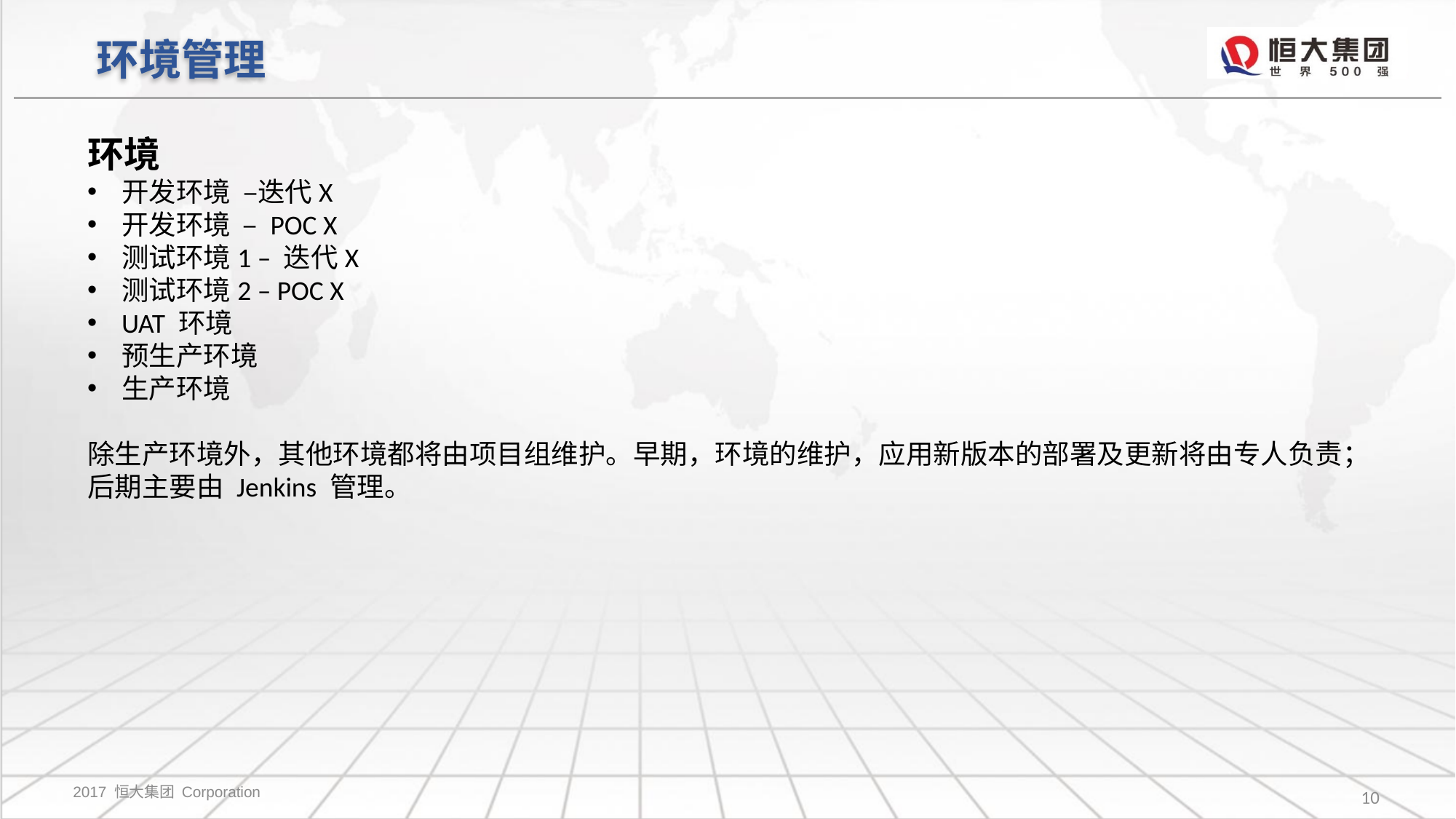

# 环境管理
环境
开发环境  –迭代X
开发环境  – POC X
测试环境1 – 迭代X
测试环境2 – POC X
UAT 环境
预生产环境
生产环境

除生产环境外，其他环境都将由项目组维护。早期，环境的维护，应用新版本的部署及更新将由专人负责；后期主要由 Jenkins 管理。
2017 恒大集团 Corporation
10